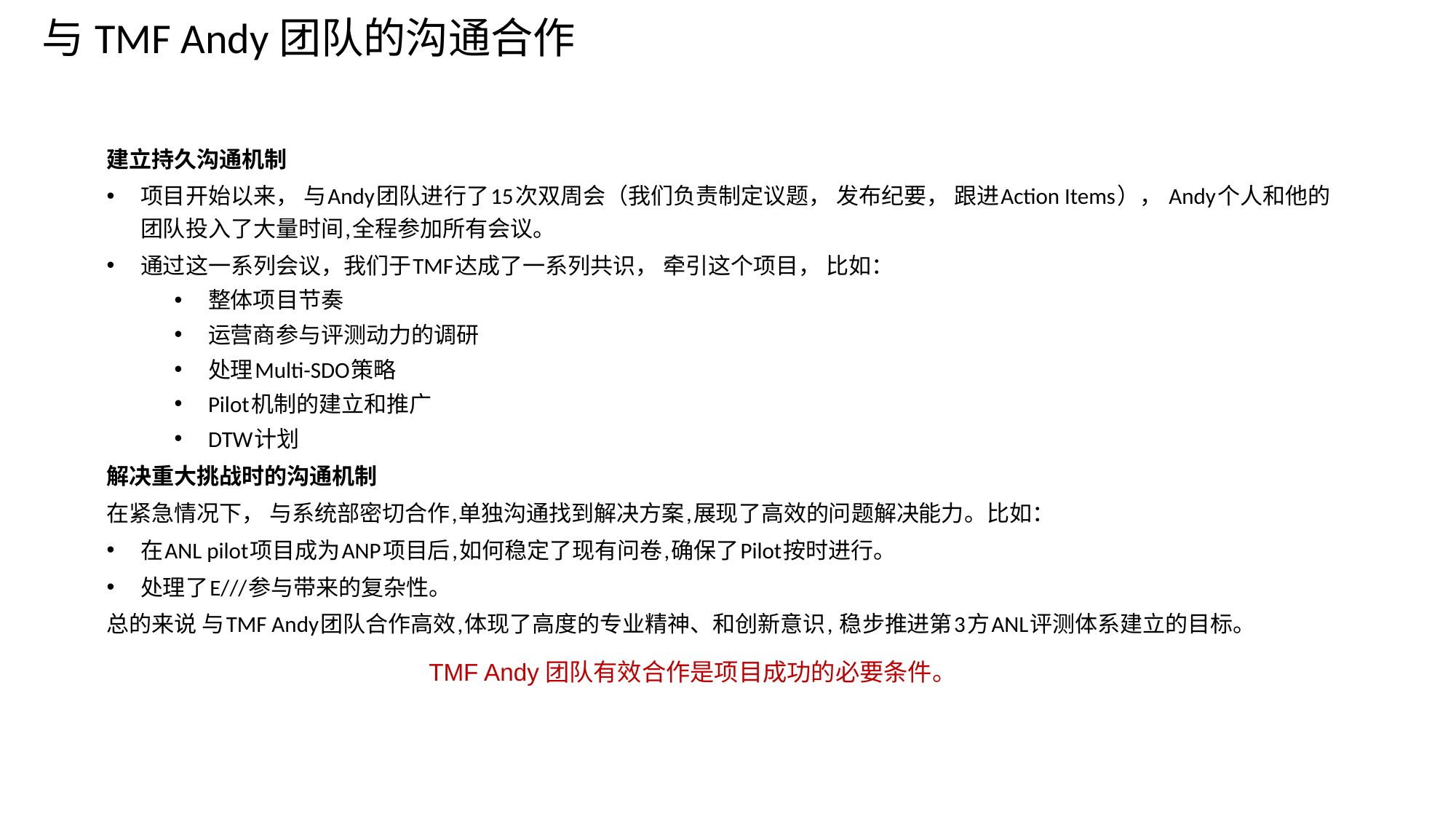

# 与TMF Andy团队的沟通合作

建立持久沟通机制
项目开始以来， 与Andy团队进行了15次双周会（我们负责制定议题， 发布纪要， 跟进Action Items）， Andy个人和他的团队投入了大量时间,全程参加所有会议。
通过这一系列会议，我们于TMF达成了一系列共识， 牵引这个项目， 比如：
整体项目节奏
运营商参与评测动力的调研
处理Multi-SDO策略
Pilot机制的建立和推广
DTW计划
解决重大挑战时的沟通机制
在紧急情况下， 与系统部密切合作,单独沟通找到解决方案,展现了高效的问题解决能力。比如：
在ANL pilot项目成为ANP项目后,如何稳定了现有问卷,确保了Pilot按时进行。
处理了E///参与带来的复杂性。
总的来说 与TMF Andy团队合作高效,体现了高度的专业精神、和创新意识, 稳步推进第3方ANL评测体系建立的目标。

TMF Andy团队有效合作是项目成功的必要条件。